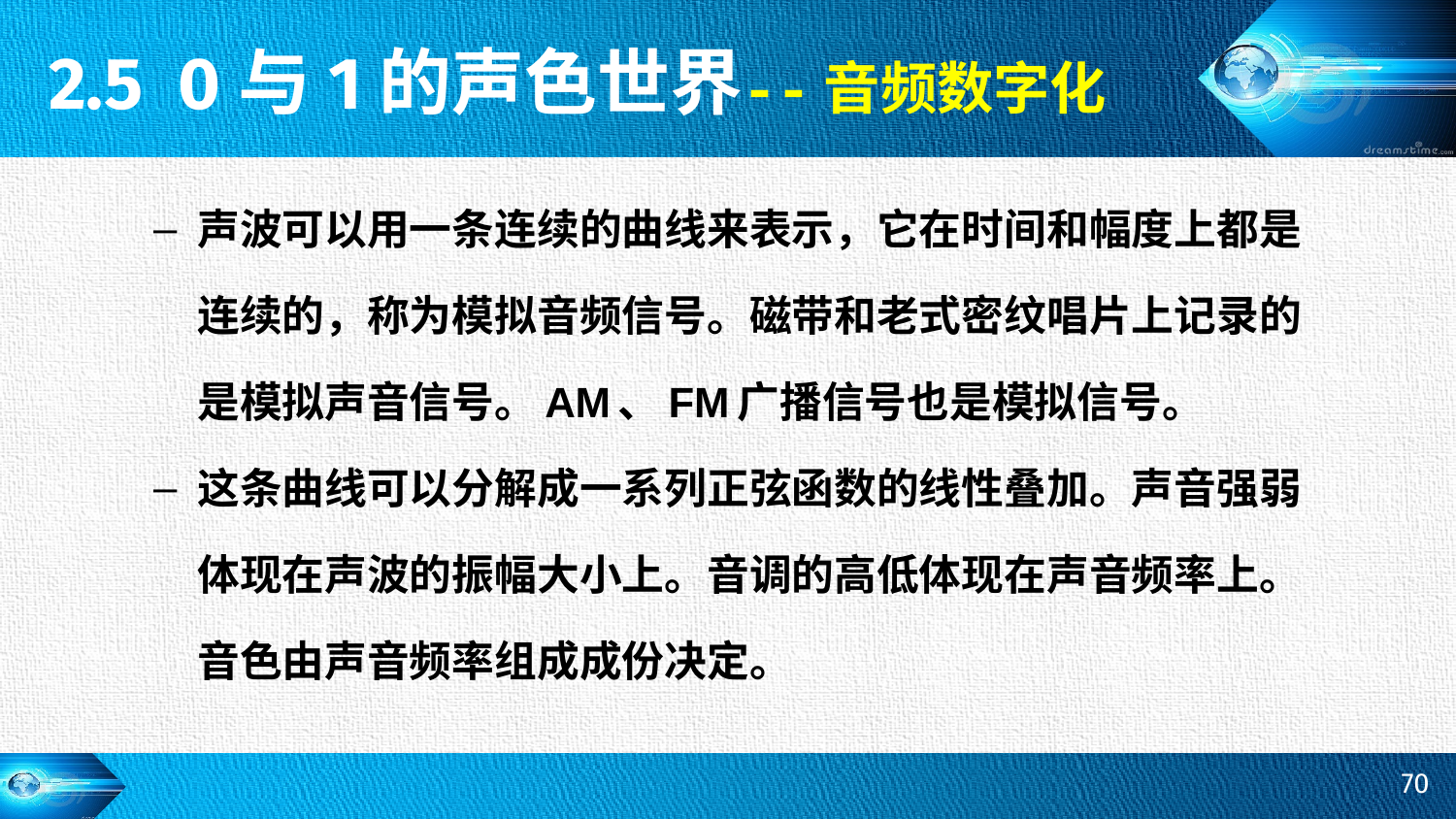

2.5  0与1的声色世界
--音频数字化
声波可以用一条连续的曲线来表示，它在时间和幅度上都是连续的，称为模拟音频信号。磁带和老式密纹唱片上记录的是模拟声音信号。AM、FM广播信号也是模拟信号。
这条曲线可以分解成一系列正弦函数的线性叠加。声音强弱体现在声波的振幅大小上。音调的高低体现在声音频率上。音色由声音频率组成成份决定。
70